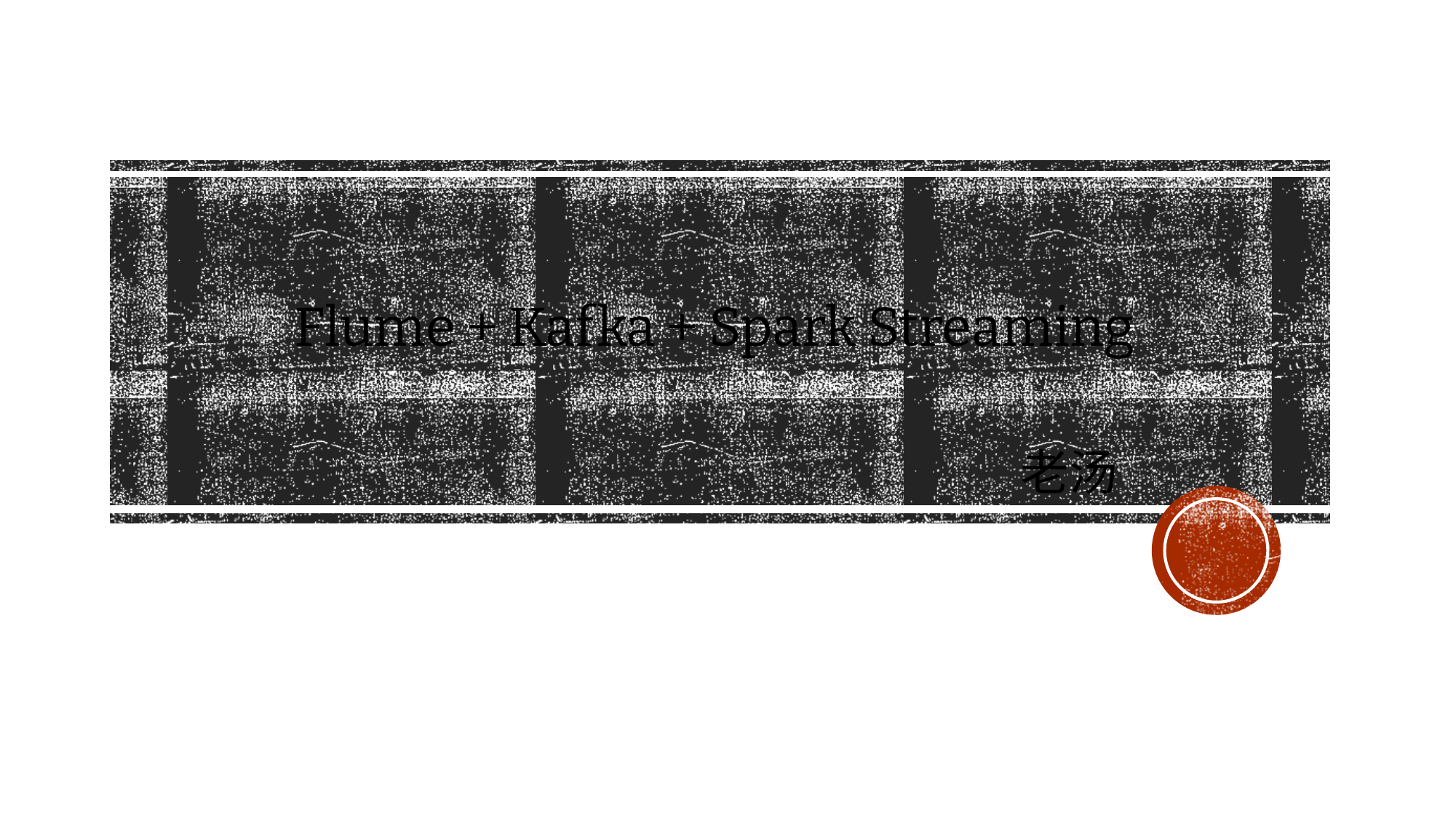

Flume + Kafka + Spark Streaming
老汤